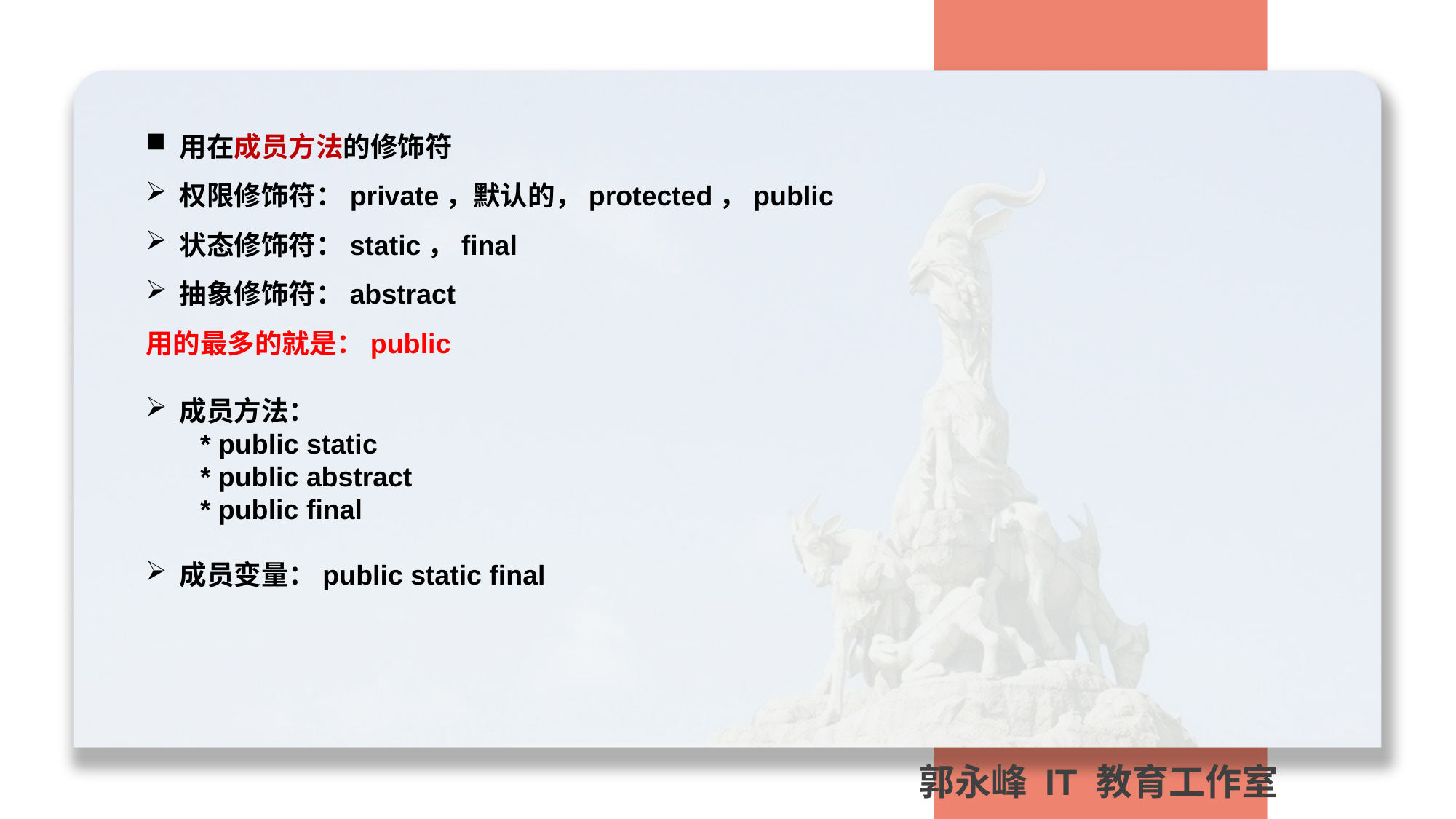

用在成员方法的修饰符
权限修饰符：private，默认的，protected，public
状态修饰符：static，final
抽象修饰符：abstract
用的最多的就是：public
成员方法：
* public static
* public abstract
* public final

成员变量：public static final